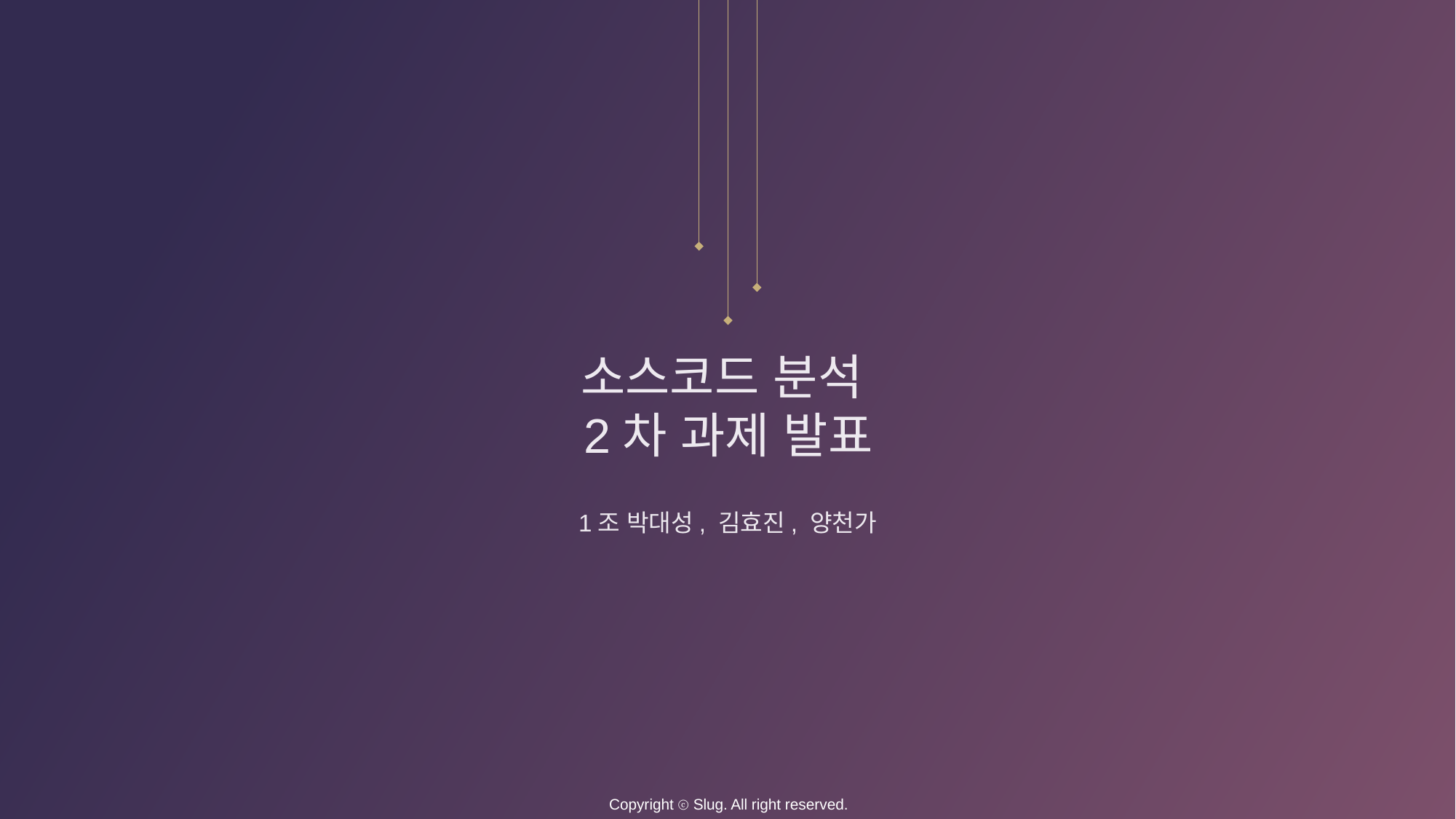

소스코드 분석
2차 과제 발표
1조 박대성, 김효진, 양천가
Copyright ⓒ Slug. All right reserved.